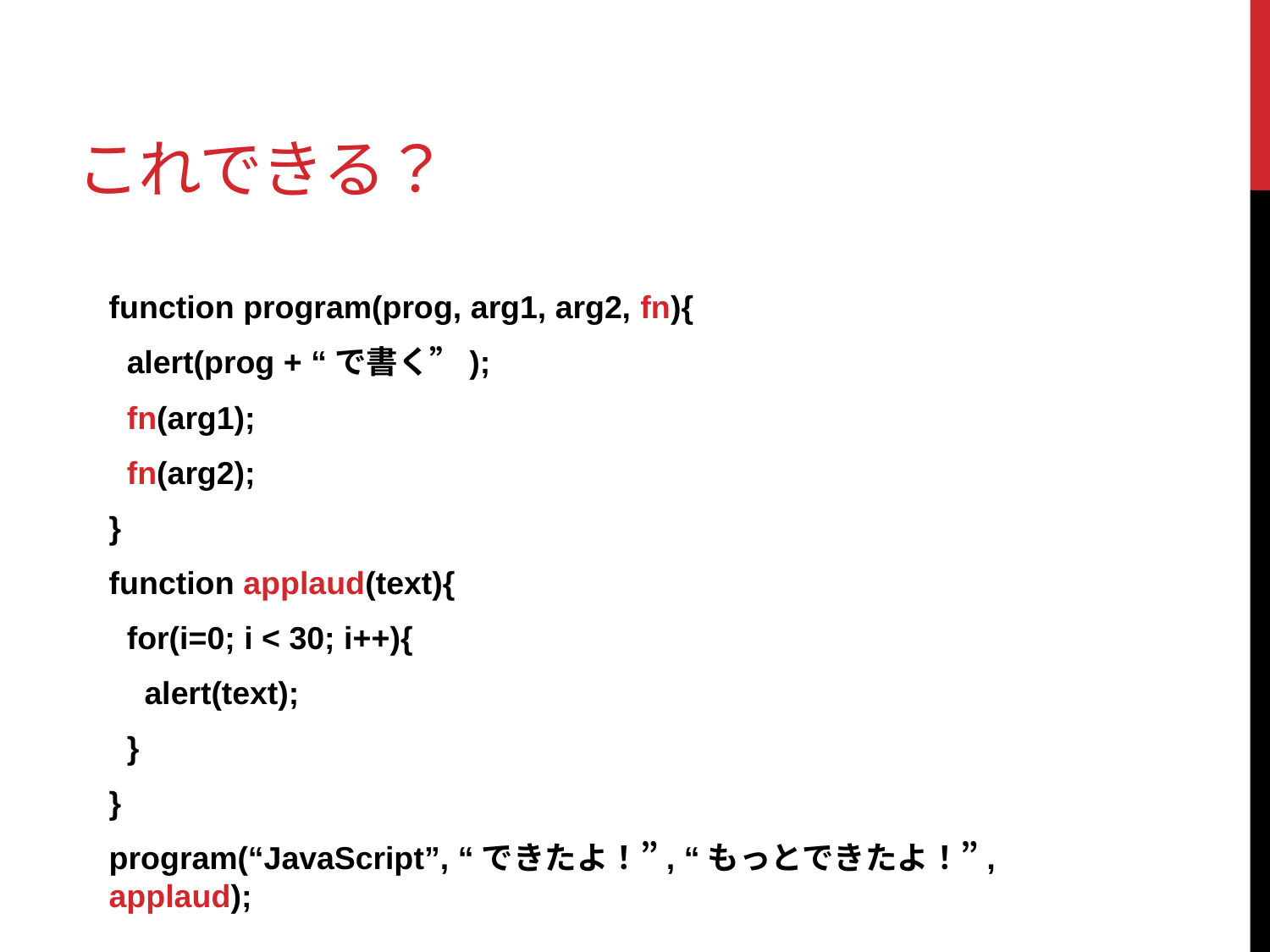

# これできる？
function program(prog, arg1, arg2, fn){
  alert(prog + “で書く”);
  fn(arg1);
  fn(arg2);
}
function applaud(text){
  for(i=0; i < 30; i++){
    alert(text);
  }
}
program(“JavaScript”, “できたよ！”, “もっとできたよ！”, applaud);